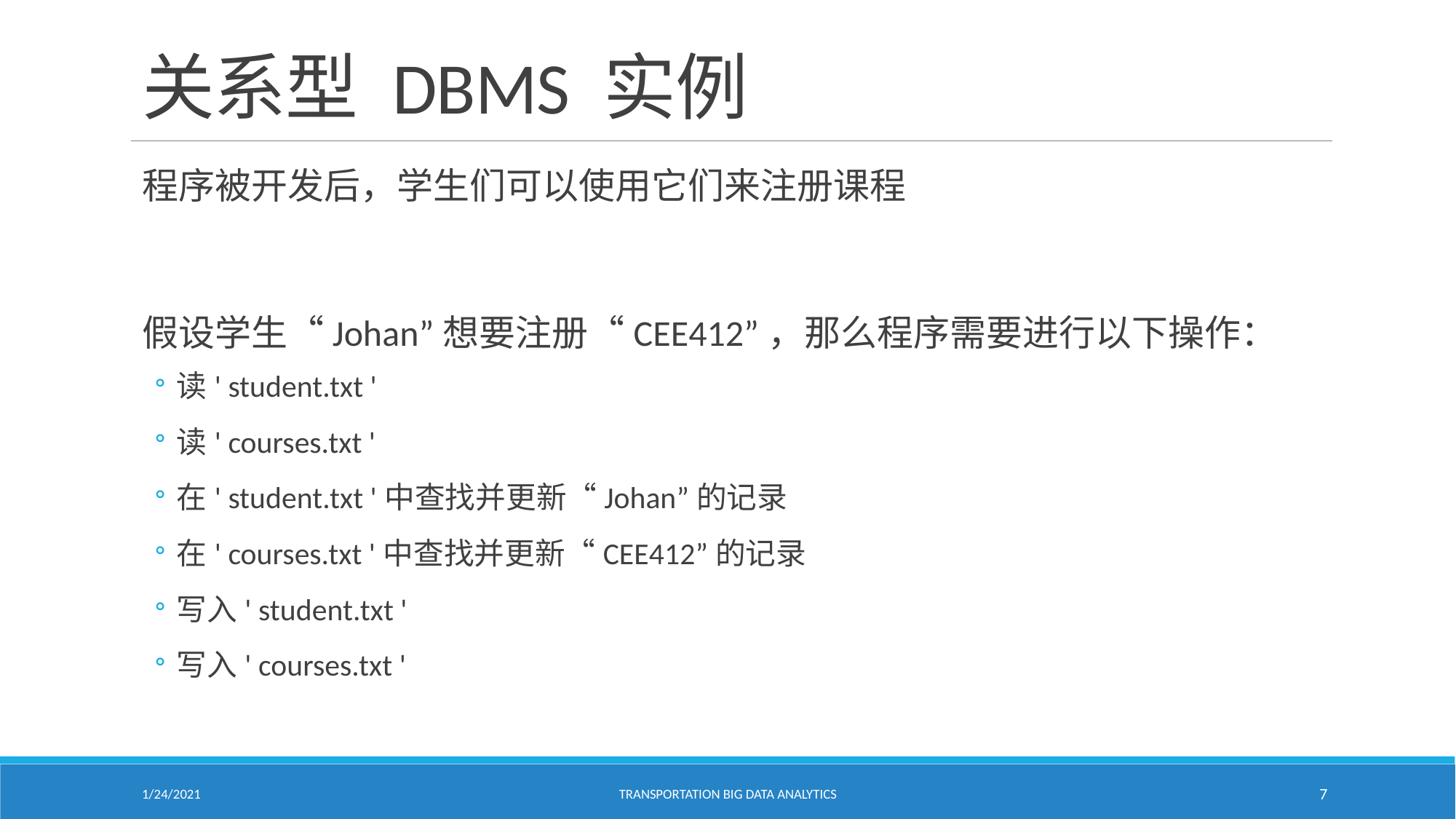

# 关系型 DBMS 实例
程序被开发后，学生们可以使用它们来注册课程

假设学生“Johan”想要注册“CEE412”，那么程序需要进行以下操作：
读' student.txt '
读' courses.txt '
在' student.txt '中查找并更新“Johan”的记录
在' courses.txt '中查找并更新“CEE412”的记录
写入' student.txt '
写入' courses.txt '

1/24/2021
Transportation Big Data Analytics
7